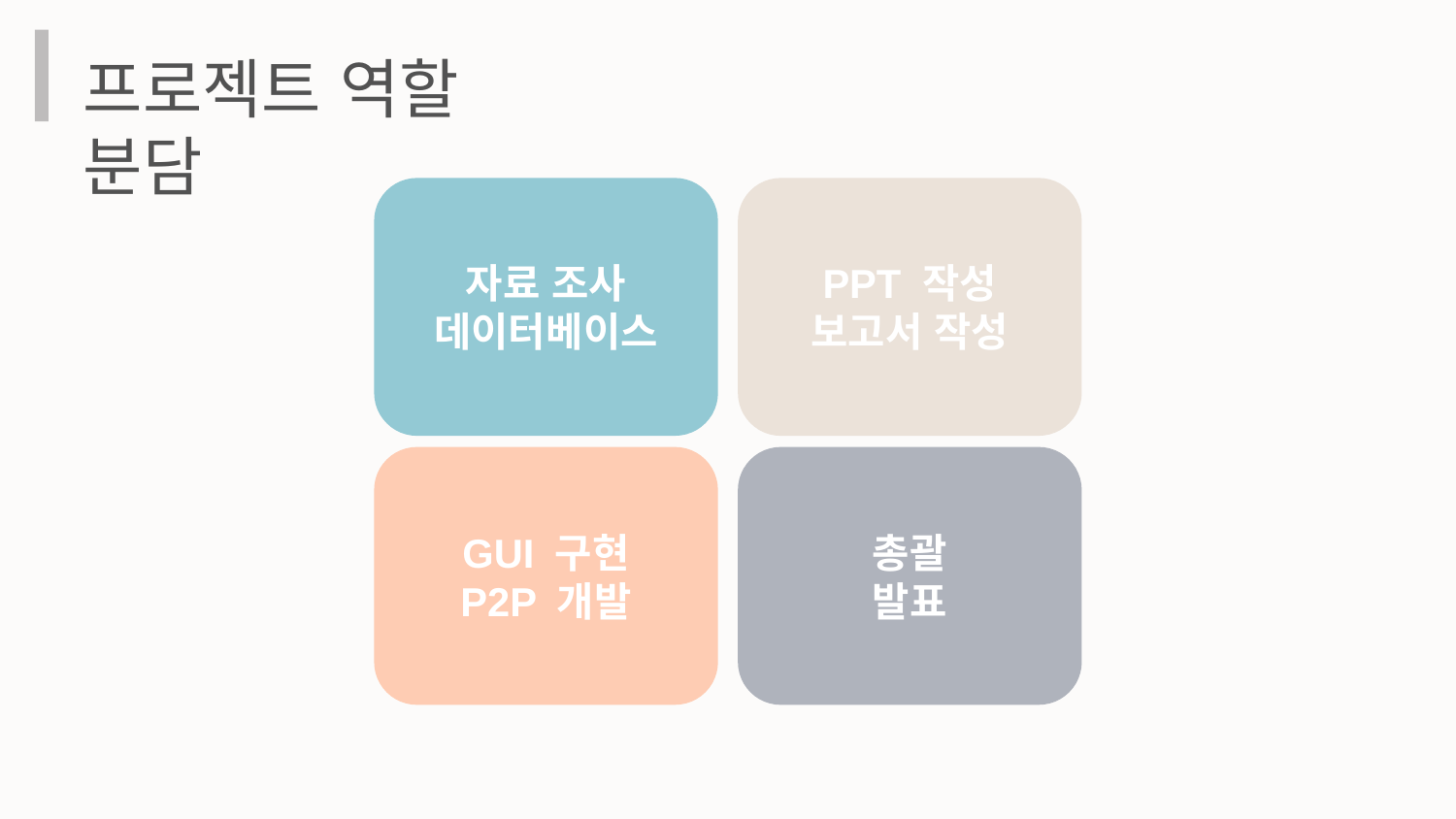

프로젝트 역할 분담
자료 조사
데이터베이스
PPT 작성
보고서 작성
GUI 구현
P2P 개발
총괄
발표